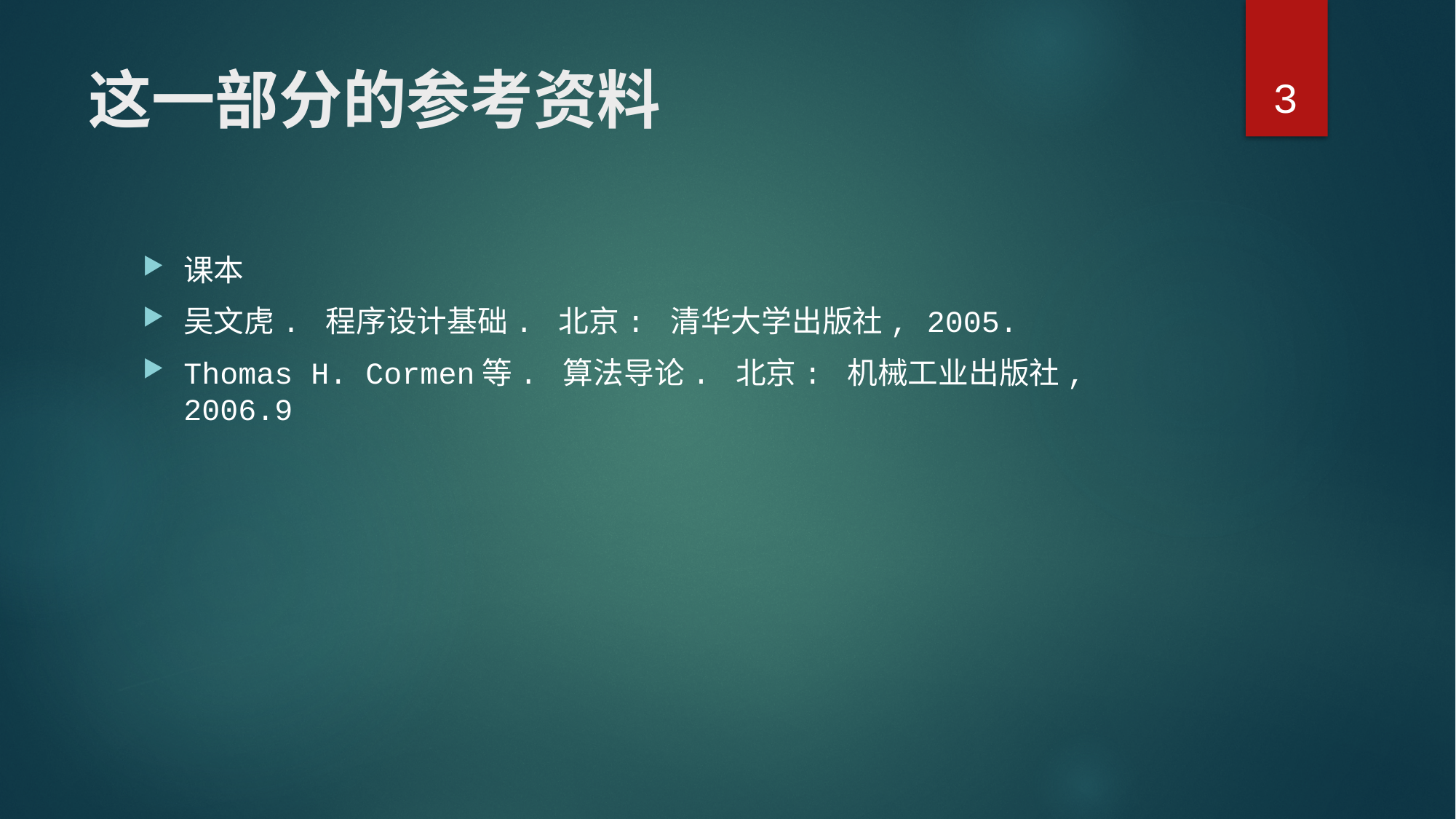

3
# 这一部分的参考资料
课本
吴文虎. 程序设计基础. 北京: 清华大学出版社, 2005.
Thomas H. Cormen等. 算法导论. 北京: 机械工业出版社, 2006.9